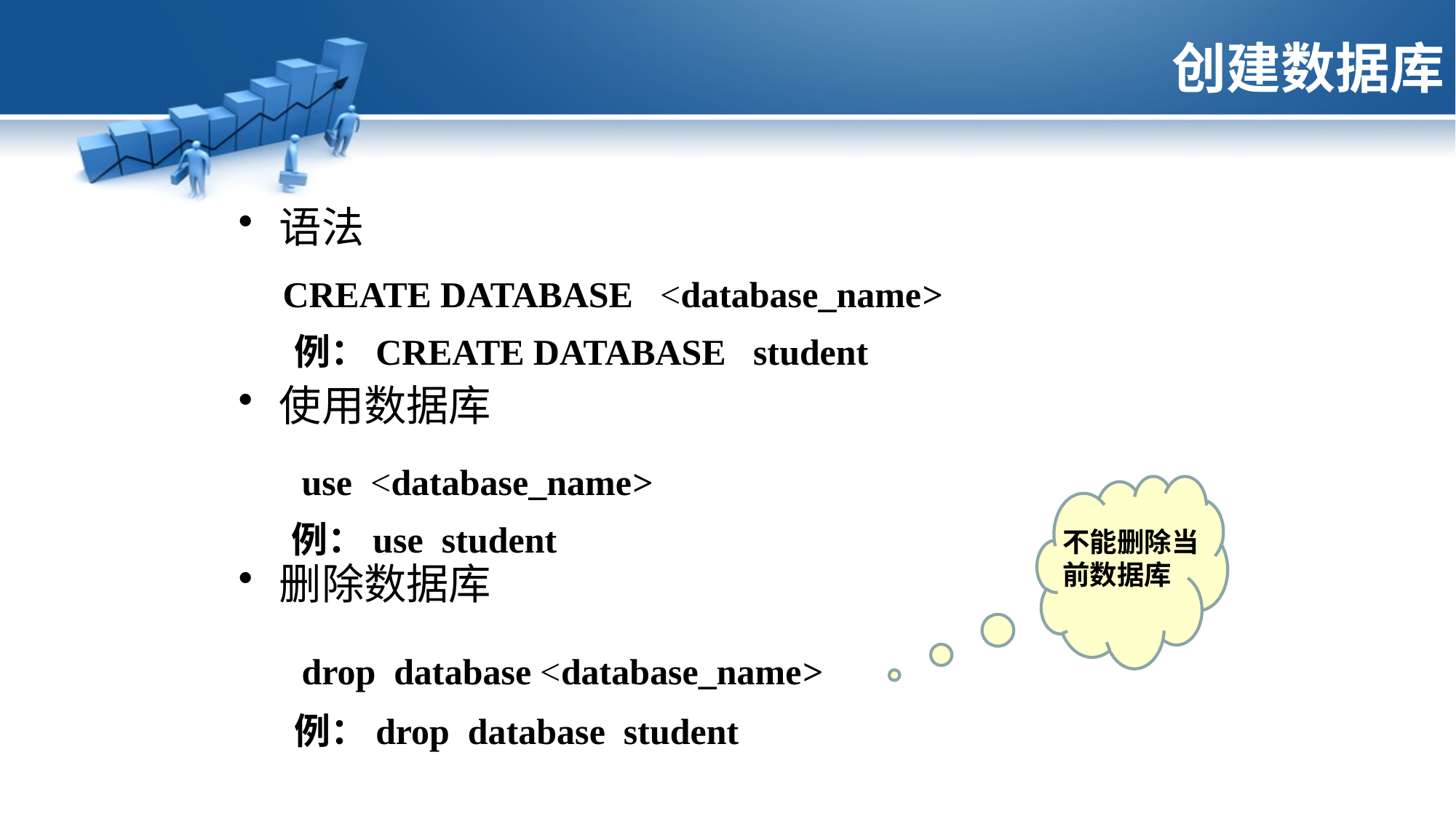

# 创建数据库
语法

使用数据库

删除数据库
CREATE DATABASE   <database_name>
例：CREATE DATABASE   student
use  <database_name>

例：use  student
不能删除当前数据库
drop  database <database_name>
例：drop  database  student